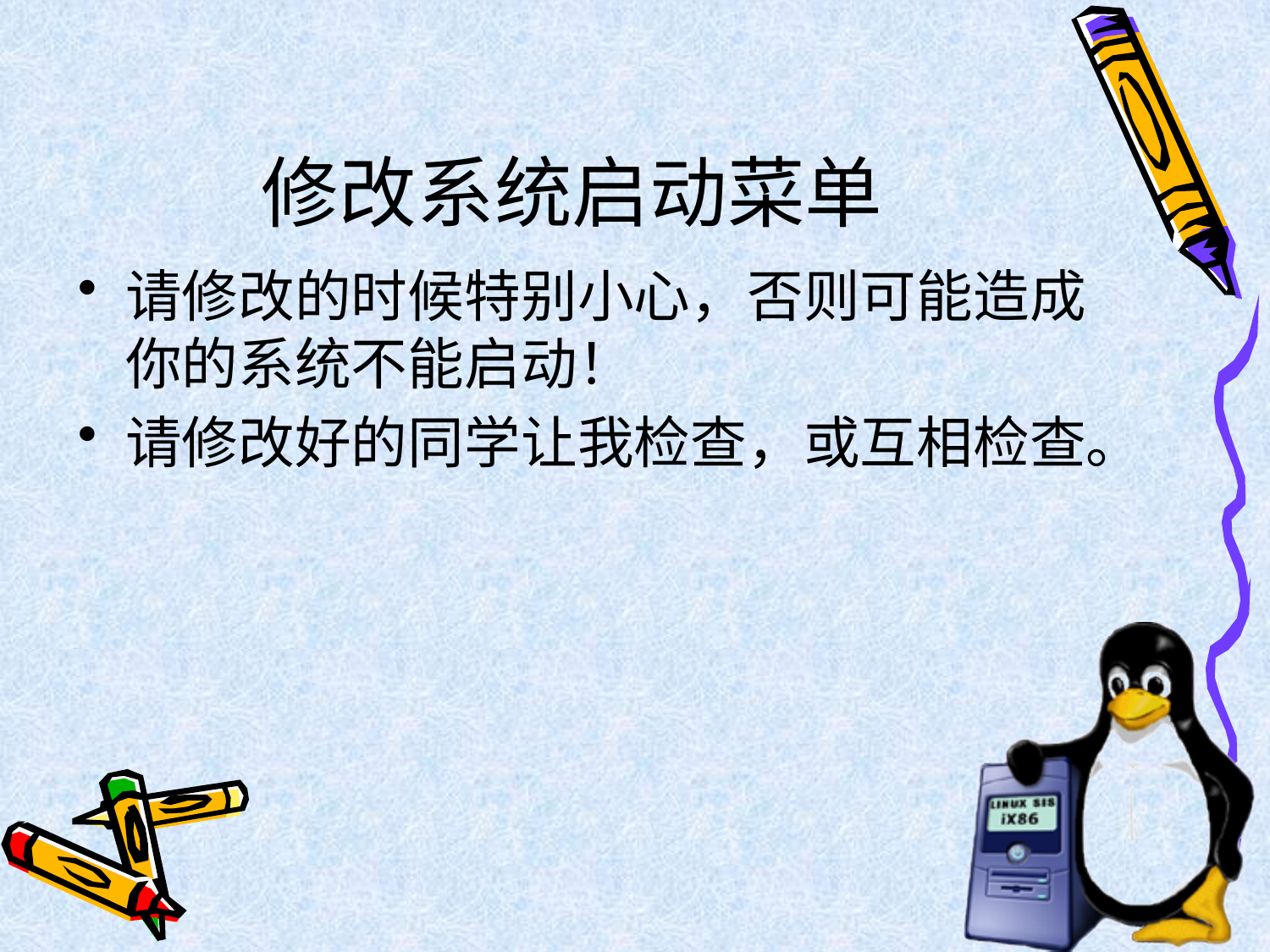

# 修改系统启动菜单
请修改的时候特别小心，否则可能造成你的系统不能启动！
请修改好的同学让我检查，或互相检查。